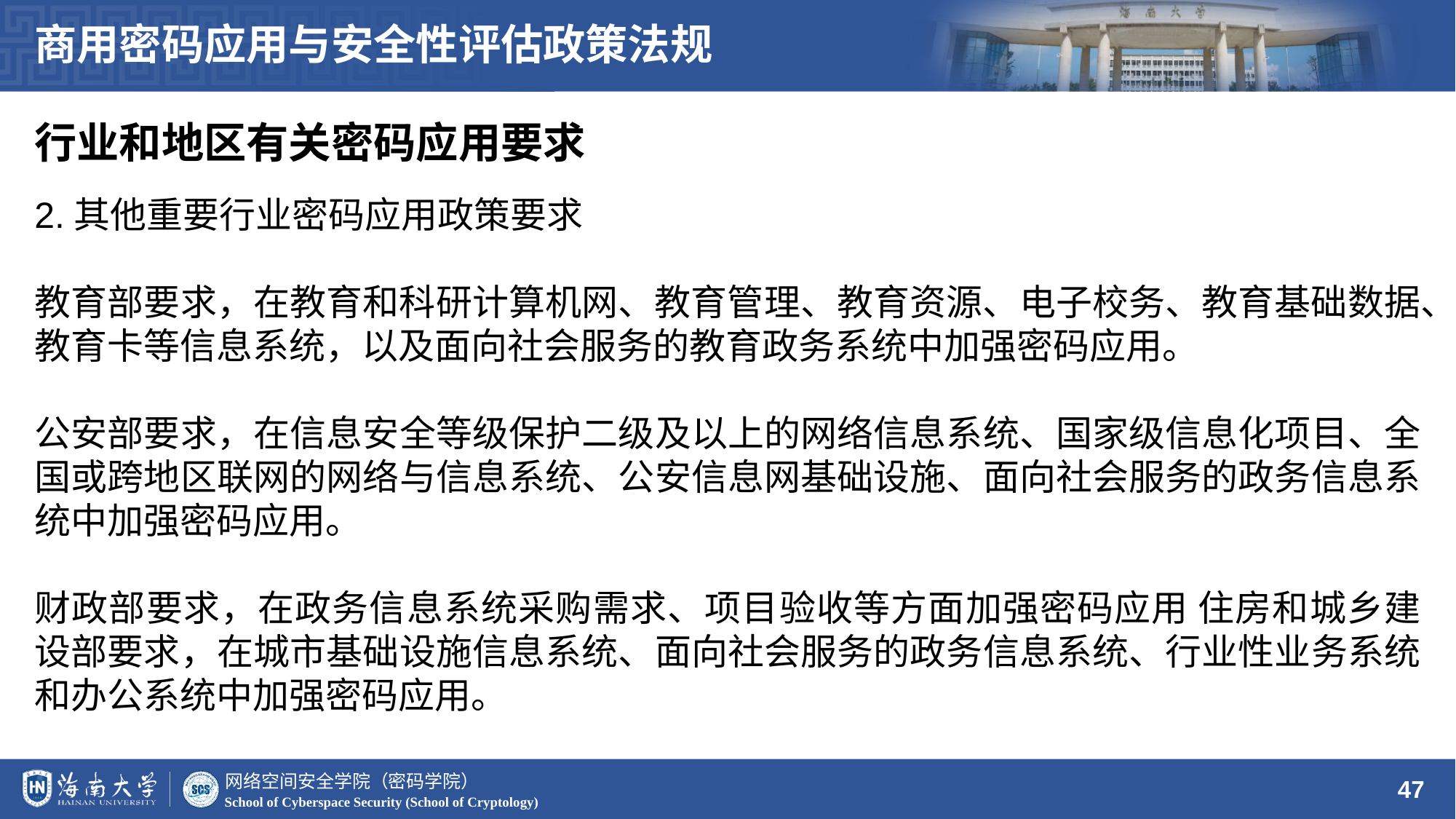

商用密码应用与安全性评估政策法规

行业和地区有关密码应用要求
2.其他重要行业密码应用政策要求

教育部要求，在教育和科研计算机网、教育管理、教育资源、电子校务、教育基础数据、教育卡等信息系统，以及面向社会服务的教育政务系统中加强密码应用。

公安部要求，在信息安全等级保护二级及以上的网络信息系统、国家级信息化项目、全国或跨地区联网的网络与信息系统、公安信息网基础设施、面向社会服务的政务信息系统中加强密码应用。

财政部要求，在政务信息系统采购需求、项目验收等方面加强密码应用 住房和城乡建设部要求，在城市基础设施信息系统、面向社会服务的政务信息系统、行业性业务系统和办公系统中加强密码应用。
47